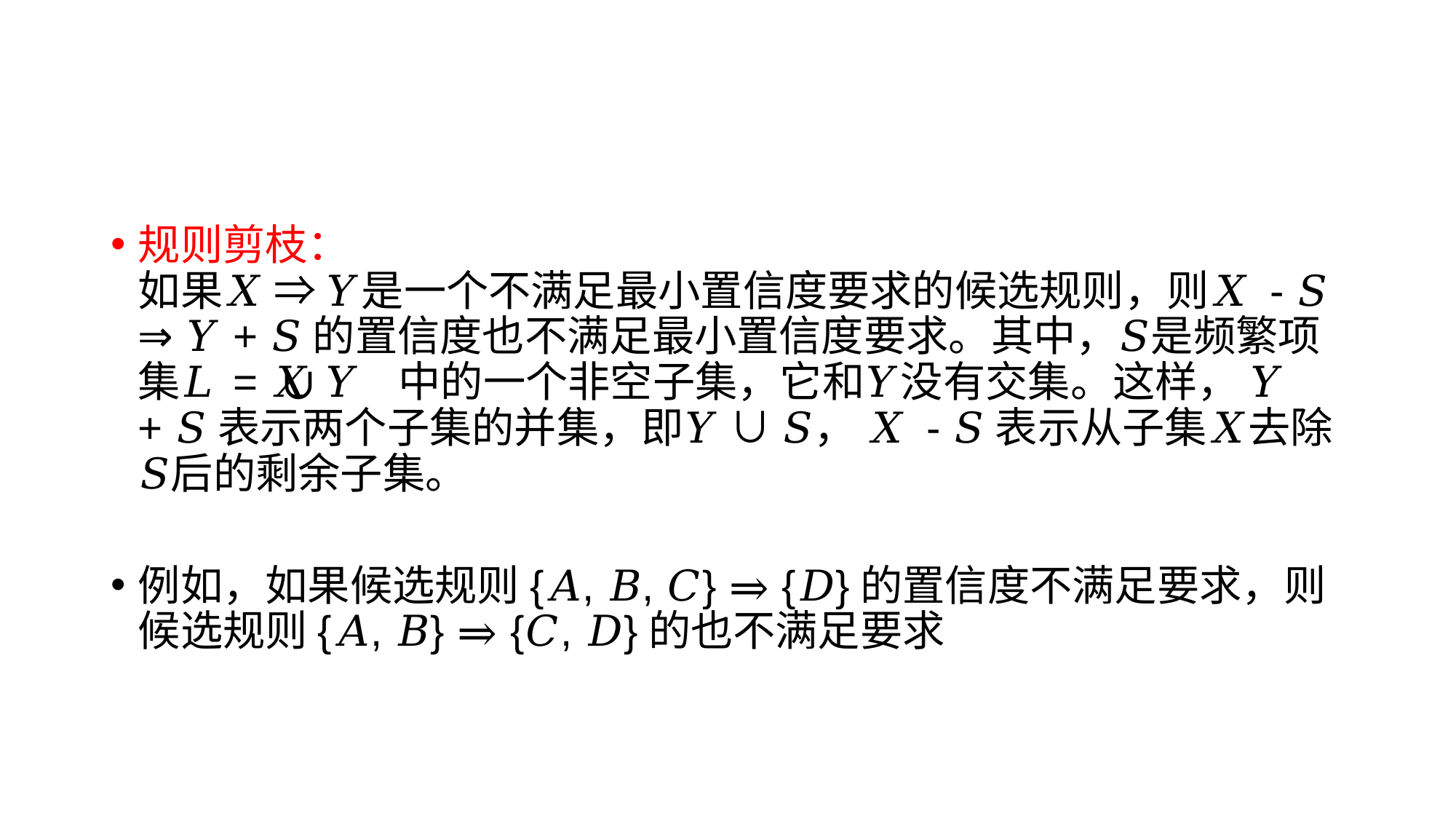

#
规则剪枝：
如果𝑋 ⇒ 𝑌是一个不满足最小置信度要求的候选规则，则𝑋 - 𝑆 ⇒ 𝑌 + 𝑆的置信度也不满足最小置信度要求。其中，𝑆是频繁项集𝐿 = 𝑋 ∪ 𝑌中的一个非空子集，它和𝑌没有交集。这样， 𝑌 + 𝑆表示两个子集的并集，即𝑌 ∪ 𝑆， 𝑋 - 𝑆表示从子集𝑋去除𝑆后的剩余子集。
例如，如果候选规则{𝐴, 𝐵, 𝐶} ⇒ {𝐷}的置信度不满足要求，则候选规则{𝐴, 𝐵} ⇒ {𝐶, 𝐷}的也不满足要求